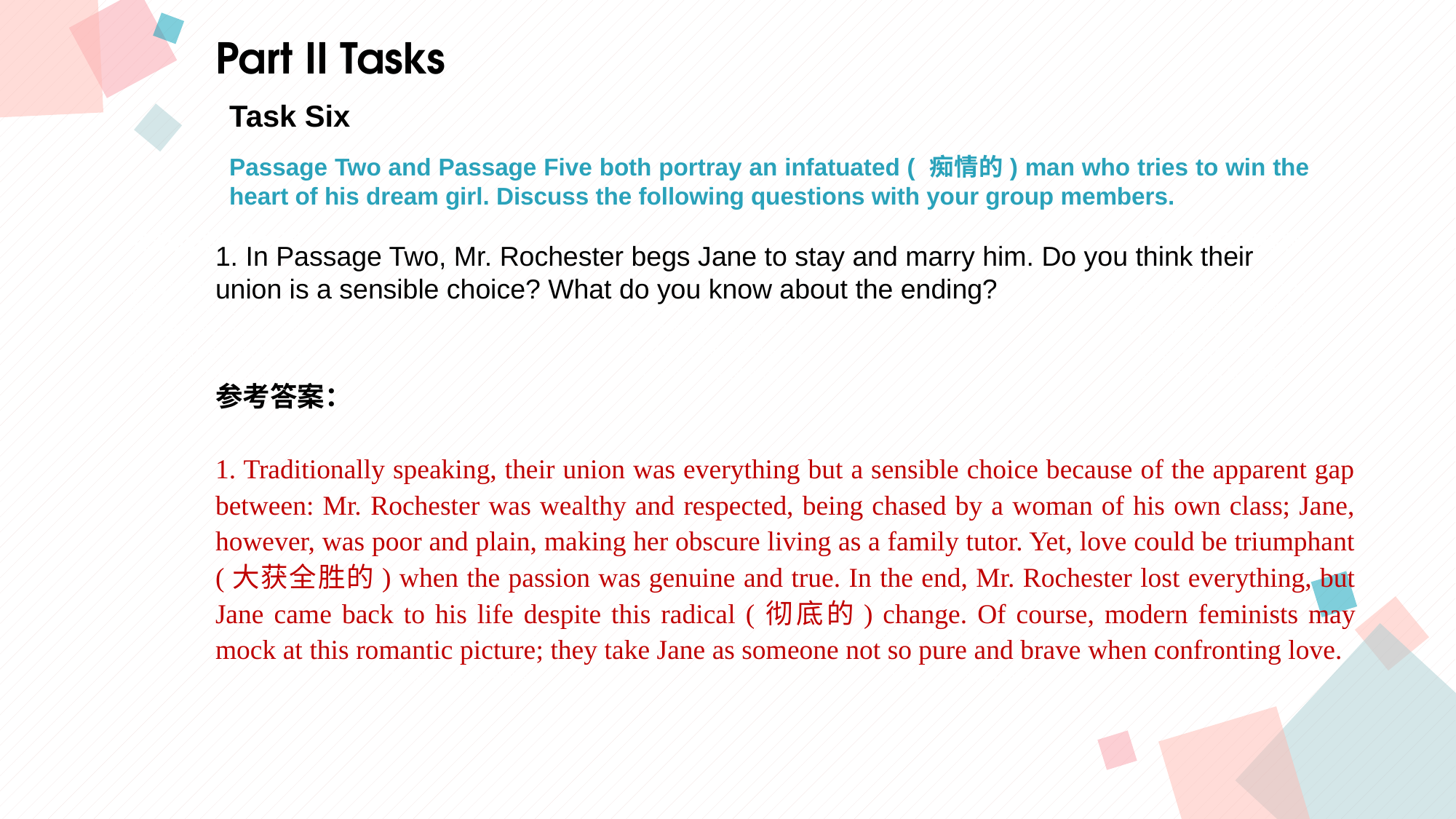

Part II Tasks
Task Six

Passage Two and Passage Five both portray an infatuated ( 痴情的) man who tries to win the heart of his dream girl. Discuss the following questions with your group members.
点击此处添加标题
点击此处添加标题
1. In Passage Two, Mr. Rochester begs Jane to stay and marry him. Do you think their union is a sensible choice? What do you know about the ending?
标题数字等都可以通过点击和重新输入进行更改，顶部“开始”面板中可以对字体、字号、颜色等进行修改。建议正文8-14号字，1.3倍字间距。
标题数字等都可以通过点击和重新输入进行更改，顶部“开始”面板中可以对字体、字号、颜色等进行修改。建议正文8-14号字，1.3倍字间距。
标题数字等都可以通过点击和重新输入进行更改，顶部“开始”面板中可以对字体、字号、颜色等进行修改。建议正文8-14号字，1.3倍字间距。
参考答案：

1. Traditionally speaking, their union was everything but a sensible choice because of the apparent gap between: Mr. Rochester was wealthy and respected, being chased by a woman of his own class; Jane, however, was poor and plain, making her obscure living as a family tutor. Yet, love could be triumphant (大获全胜的) when the passion was genuine and true. In the end, Mr. Rochester lost everything, but Jane came back to his life despite this radical (彻底的) change. Of course, modern feminists may mock at this romantic picture; they take Jane as someone not so pure and brave when confronting love.
点击此处添加标题
标题数字等都可以通过点击和重新输入进行更改，顶部“开始”面板中可以对字体、字号、颜色等进行修改。建议正文8-14号字，1.3倍字间距。
标题数字等都可以通过点击和重新输入进行更改，顶部“开始”面板中可以对字体、字号、颜色等进行修改。建议正文8-14号字，1.3倍字间距。